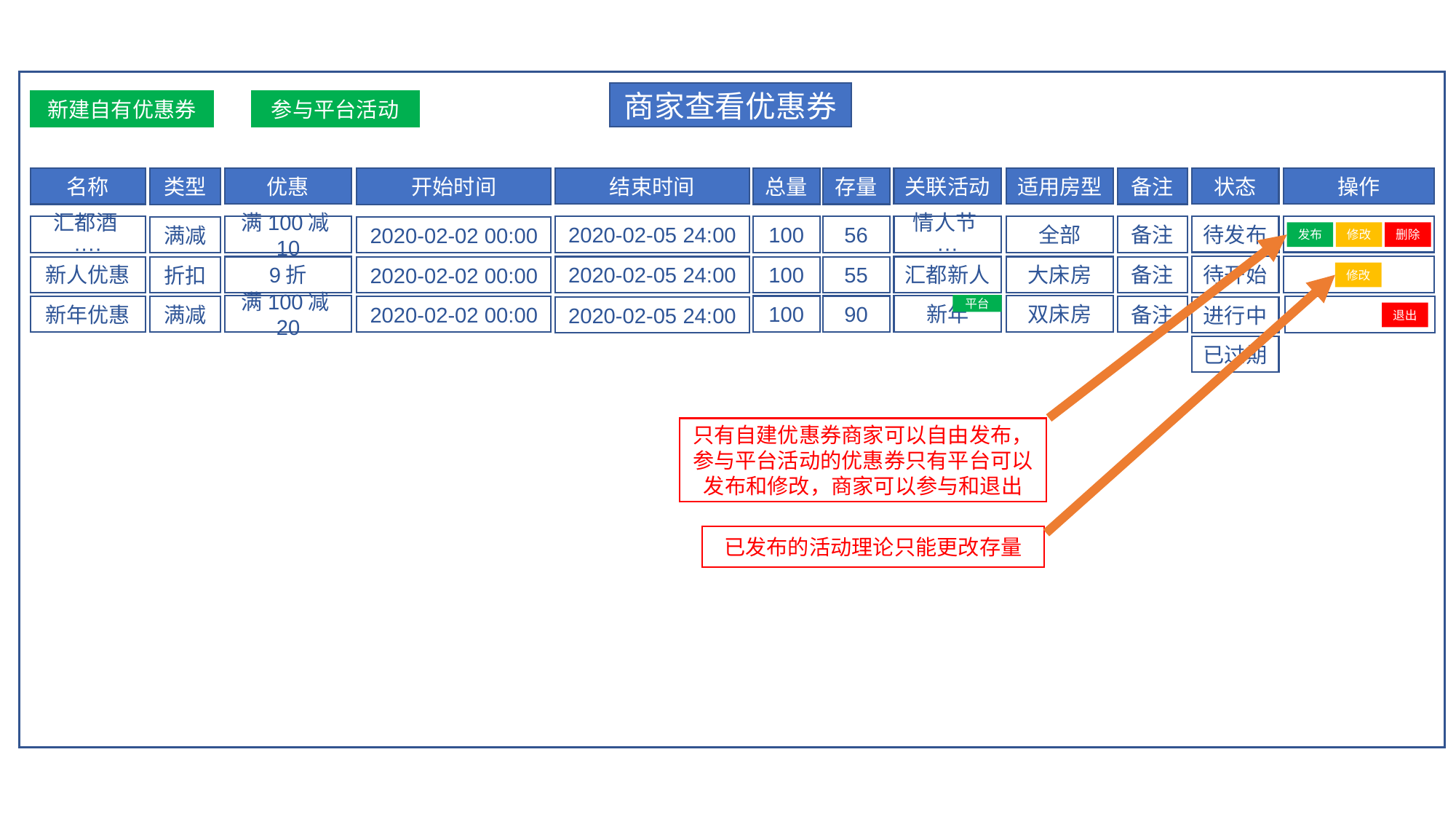

商家查看优惠券
新建自有优惠券
参与平台活动
状态
操作
优惠
结束时间
关联活动
适用房型
名称
总量
存量
备注
开始时间
类型
待发布

满100减10
2020-02-05 24:00
情人节···
全部
汇都酒····
100
56
备注
2020-02-02 00:00
满减
发布
修改
删除
待开始

9折
2020-02-05 24:00
汇都新人
大床房
新人优惠
100
55
备注
2020-02-02 00:00
折扣
修改
平台
满100减20
新年
双床房
100
90
新年优惠
备注
2020-02-02 00:00
满减

2020-02-05 24:00
进行中
退出
已过期
只有自建优惠券商家可以自由发布，参与平台活动的优惠券只有平台可以发布和修改，商家可以参与和退出
已发布的活动理论只能更改存量